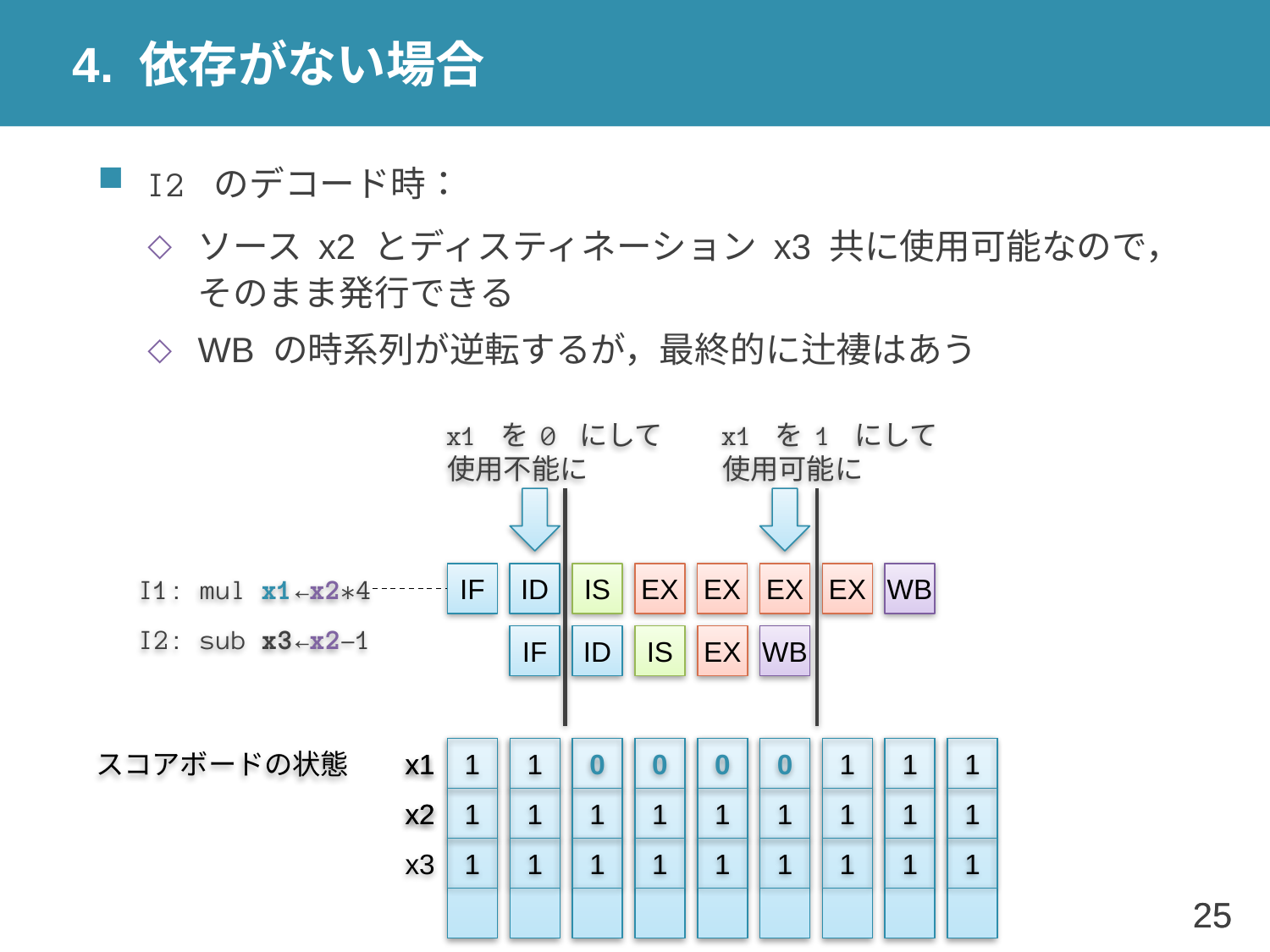

# 4. 依存がない場合
I2 のデコード時：
ソース x2 とディスティネーション x3 共に使用可能なので，
そのまま発行できる
WB の時系列が逆転するが，最終的に辻褄はあう
x1 を 0 にして
使用不能に
x1 を 1 にして
使用可能に

I1: mul x1←x2*4
IF
ID
IS
EX
EX
EX
EX
WB
I2: sub x3←x2-1
IF
ID
IS
EX
WB
スコアボードの状態
x1
x1

1

1

0

0

0

0

1

1

1
x2
x2
1
1
1
1
1
1
1
1
1
x3
1
1
1
1
1
1
1
1
1